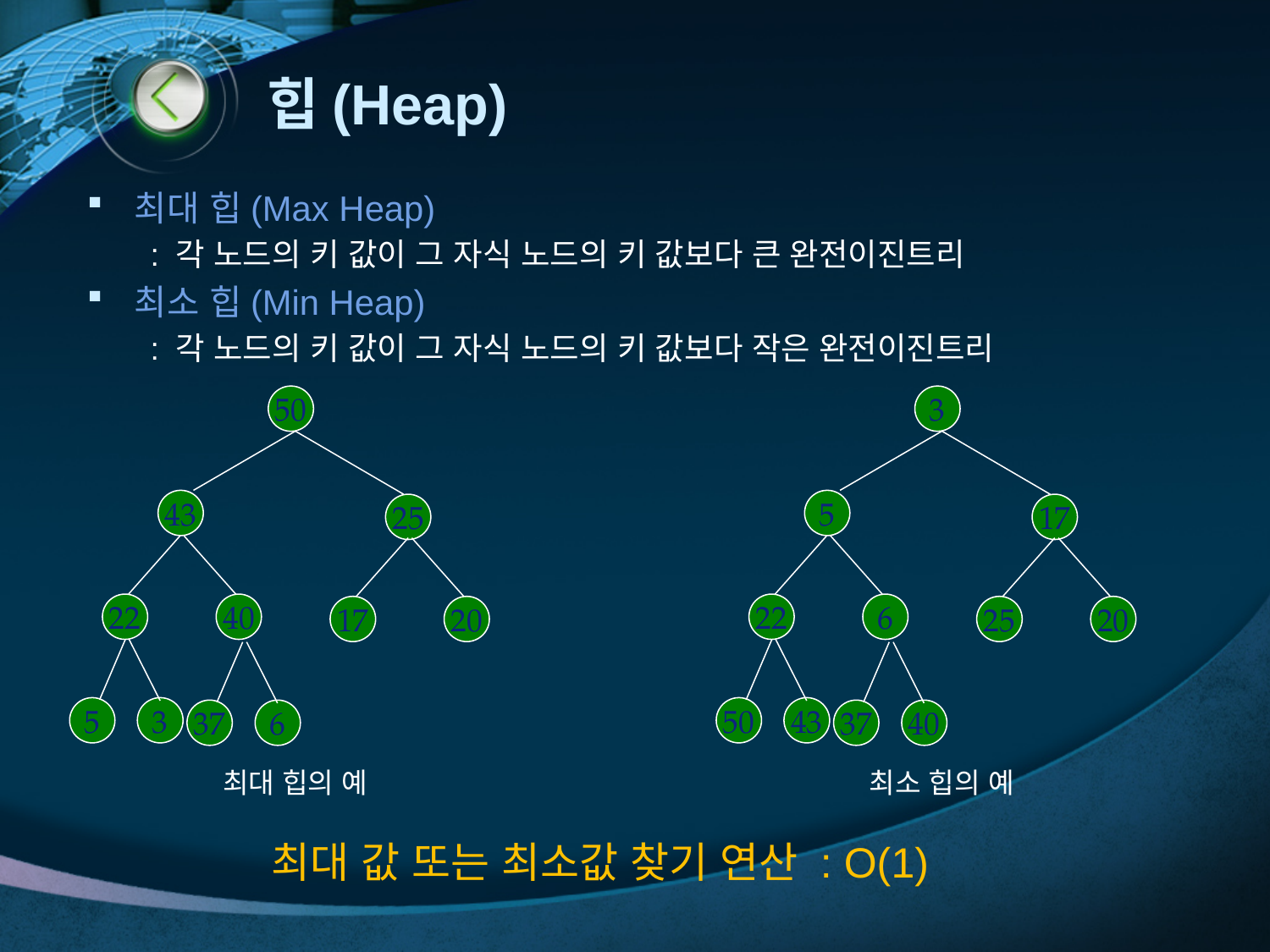

# 힙(Heap)
최대 힙(Max Heap)
: 각 노드의 키 값이 그 자식 노드의 키 값보다 큰 완전이진트리
최소 힙(Min Heap)
: 각 노드의 키 값이 그 자식 노드의 키 값보다 작은 완전이진트리
50

43
25

22
40
17
20

5
3
37
6
3

5
17

22
6
25
20

50
43
37
40
최대 힙의 예
최소 힙의 예
최대 값 또는 최소값 찾기 연산 : O(1)